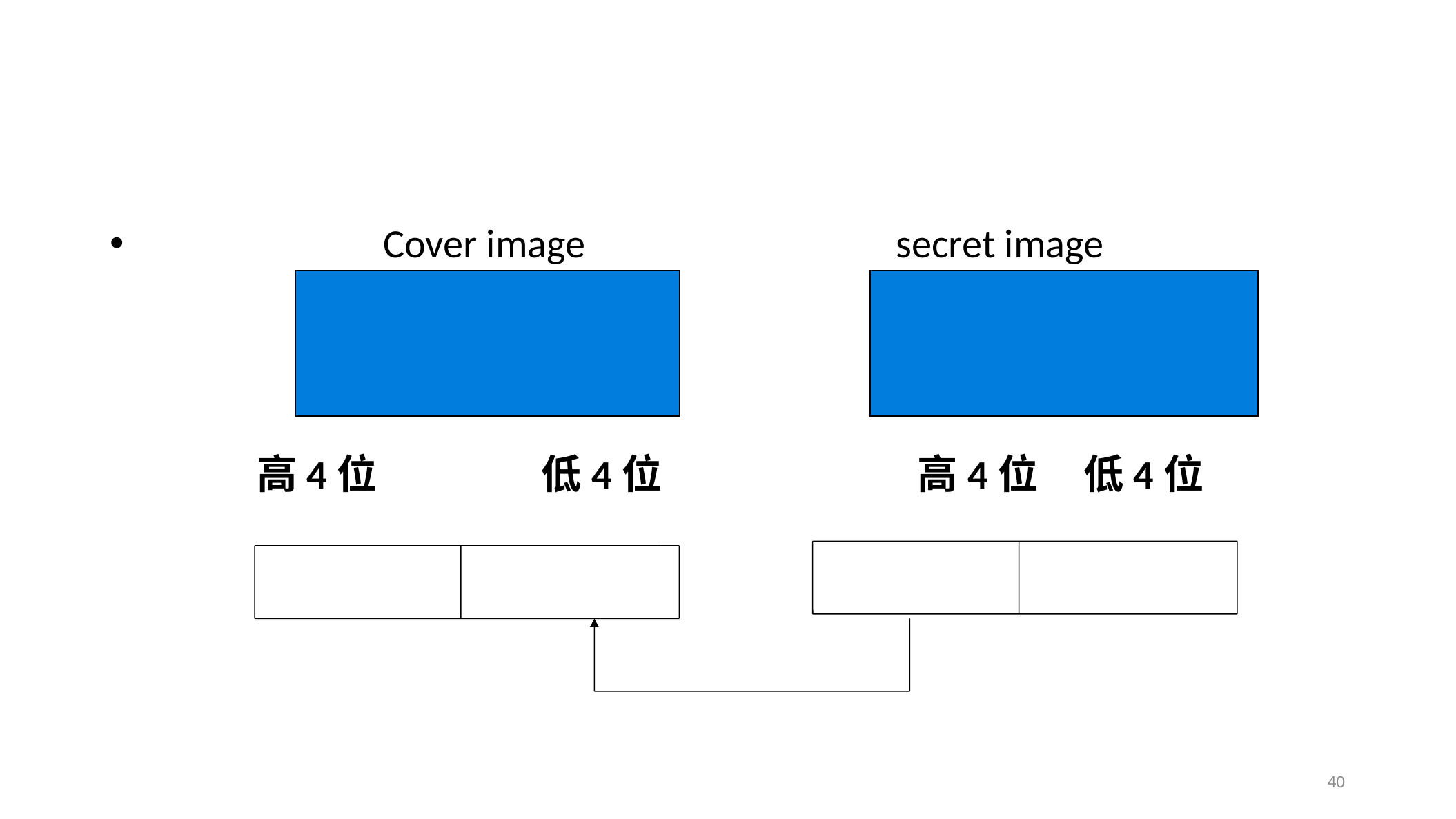

Cover image                                  secret image

               高4位                  低4位                            高4位     低4位

40